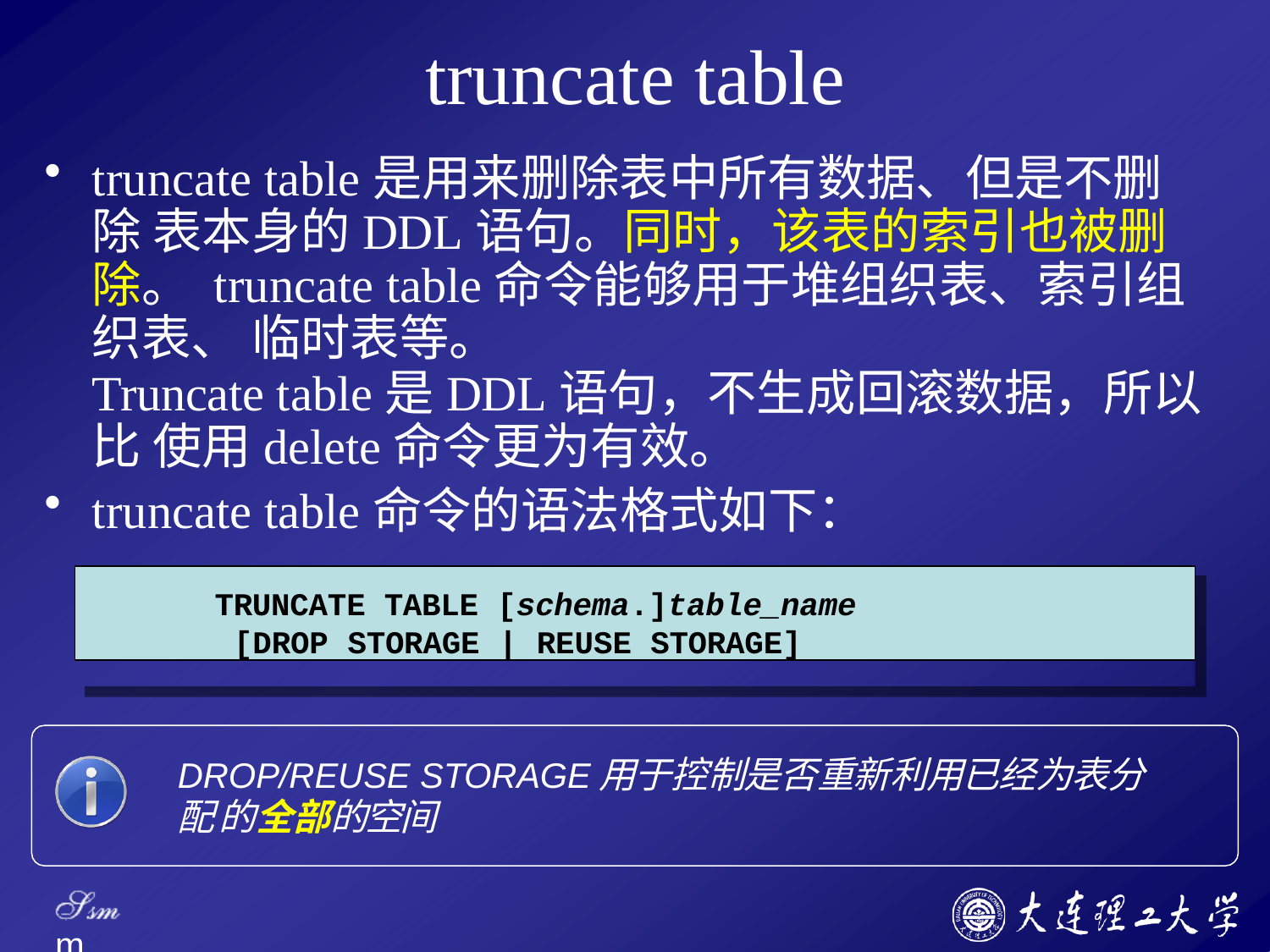

# truncate table
truncate table是用来删除表中所有数据、但是不删除 表本身的DDL语句。同时，该表的索引也被删除。 truncate table命令能够用于堆组织表、索引组织表、 临时表等。
Truncate table是DDL语句，不生成回滚数据，所以比 使用delete命令更为有效。
truncate table命令的语法格式如下：
TRUNCATE TABLE [schema.]table_name  [DROP STORAGE | REUSE STORAGE]

DROP/REUSE STORAGE用于控制是否重新利用已经为表分配 的全部的空间

Ssm